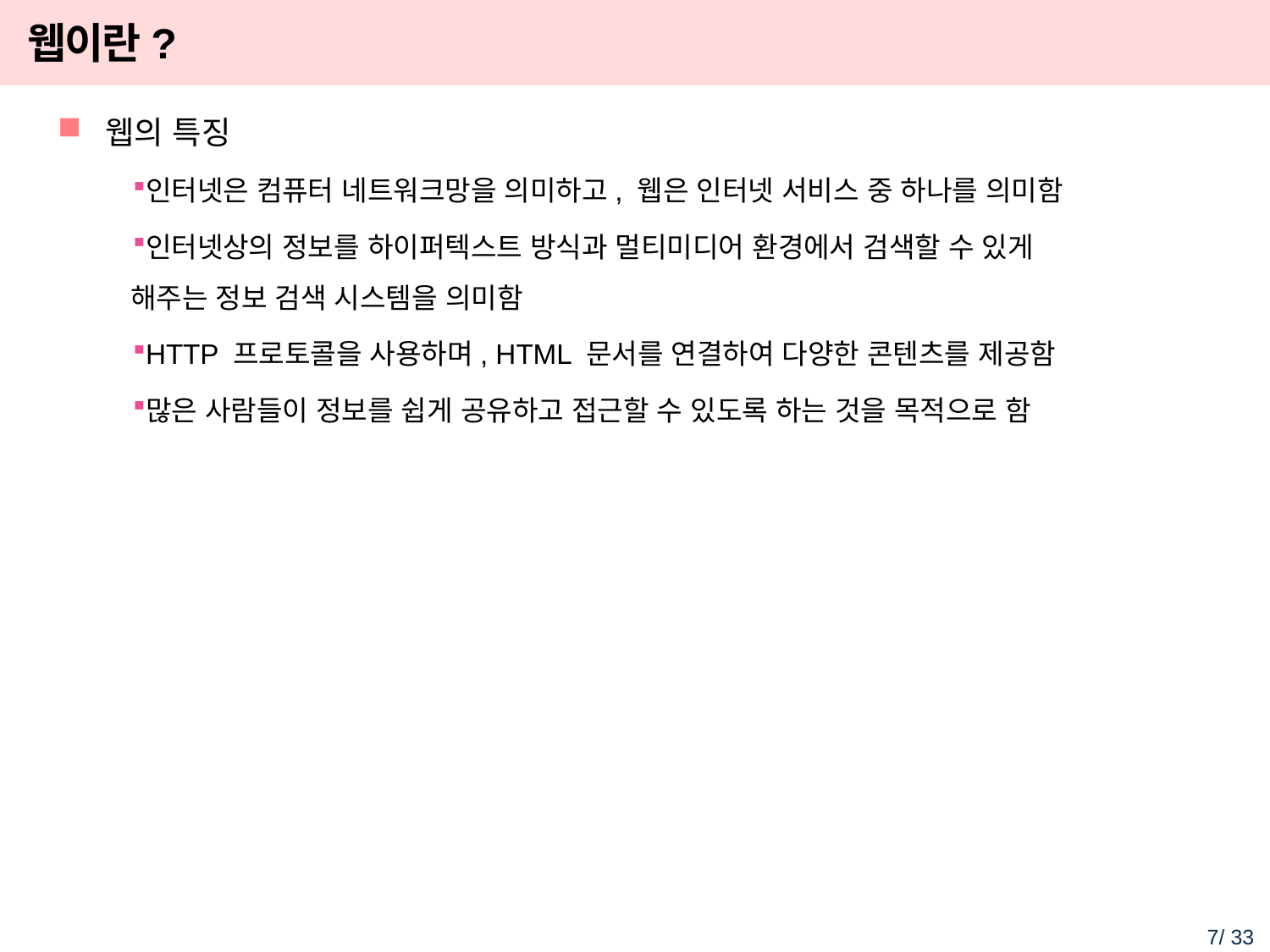

# 웹이란?
웹의 특징
인터넷은 컴퓨터 네트워크망을 의미하고, 웹은 인터넷 서비스 중 하나를 의미함
인터넷상의 정보를 하이퍼텍스트 방식과 멀티미디어 환경에서 검색할 수 있게
   해주는 정보 검색 시스템을 의미함
HTTP 프로토콜을 사용하며, HTML 문서를 연결하여 다양한 콘텐츠를 제공함
많은 사람들이 정보를 쉽게 공유하고 접근할 수 있도록 하는 것을 목적으로 함